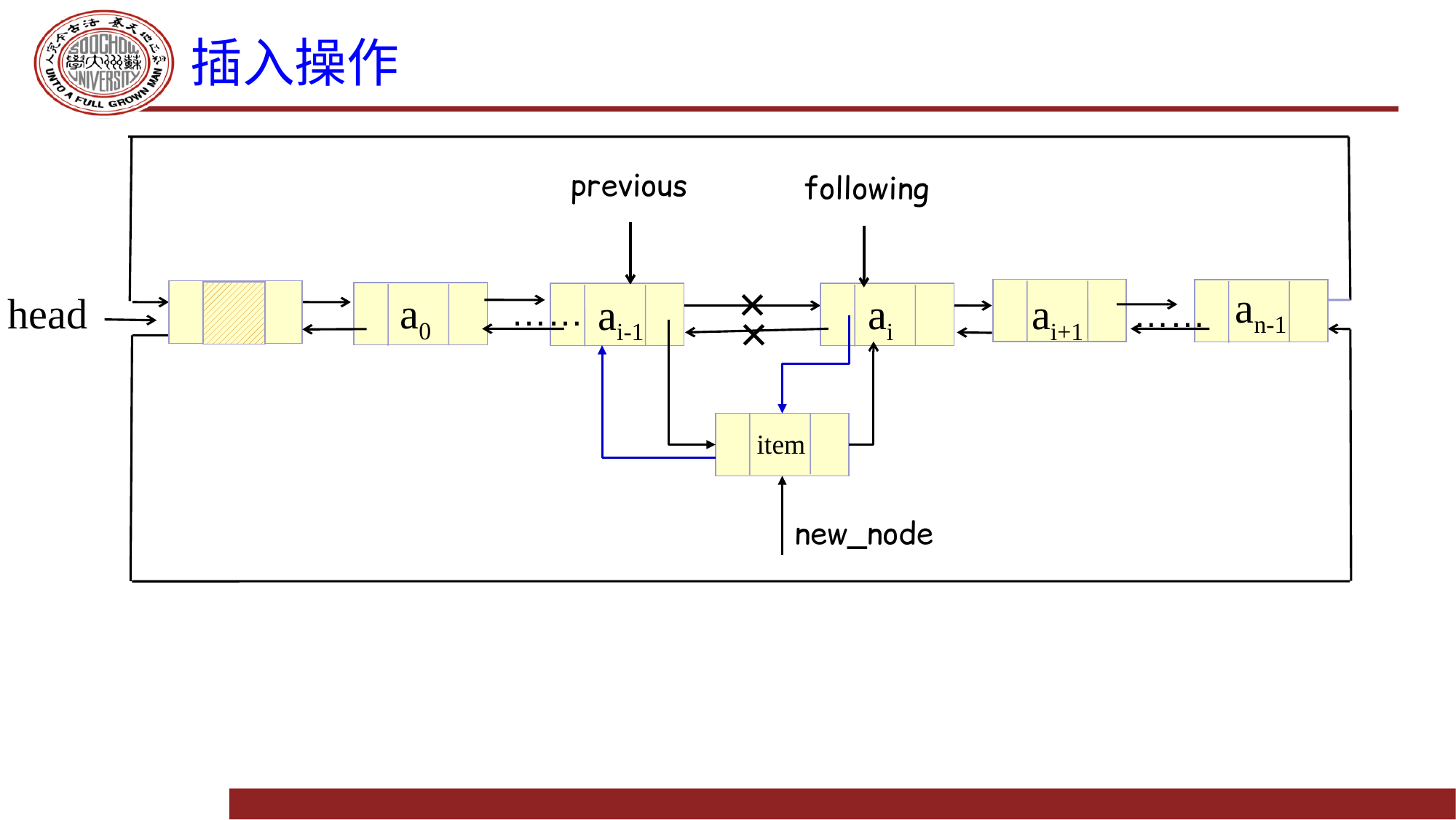

# 插入操作

previous
following
×
an-1

head

a0

ai+1
ai
ai-1

……
……
×

 item
new_node